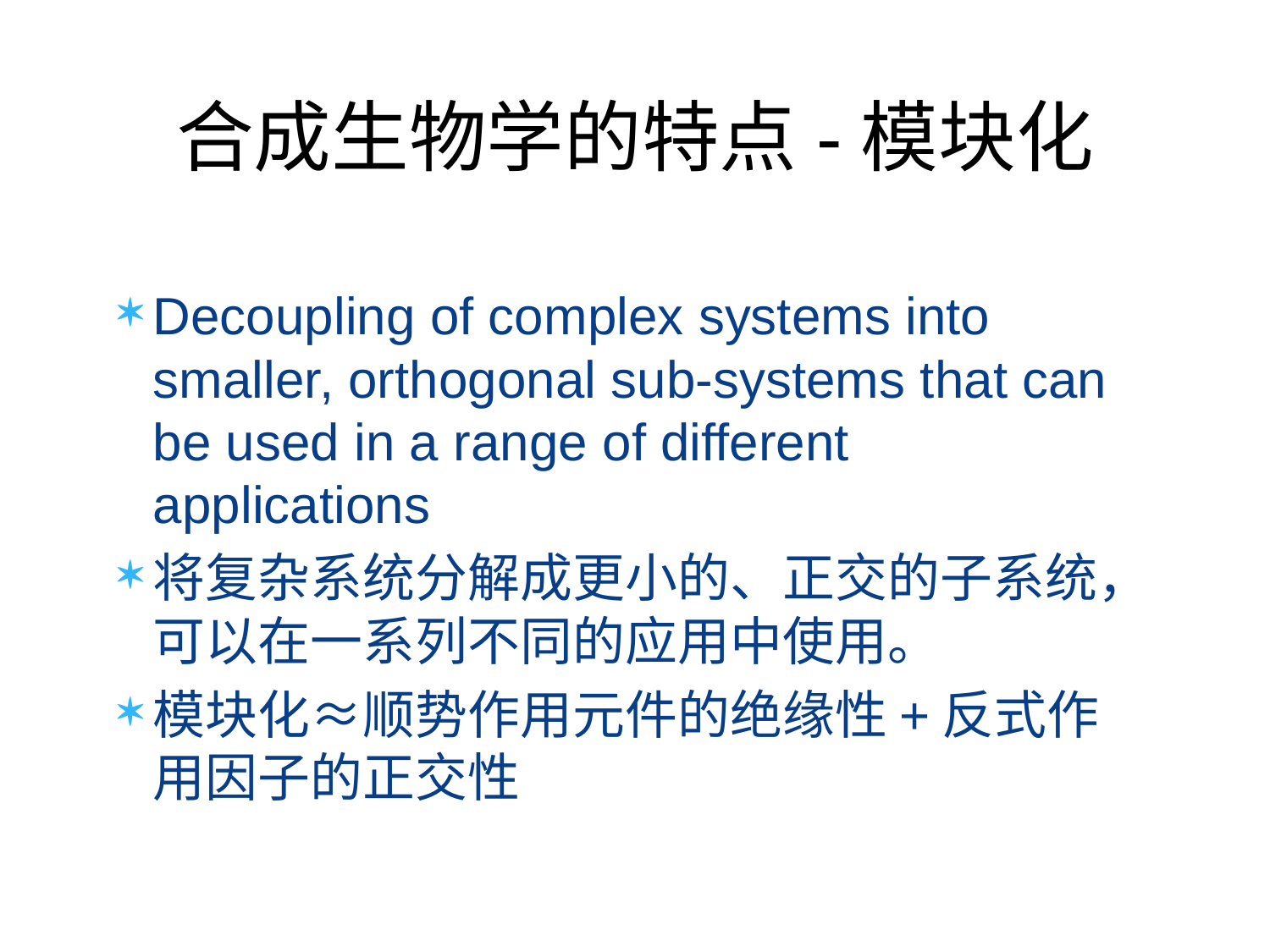

# 合成生物学的特点-模块化
Decoupling of complex systems into smaller, orthogonal sub-systems that can be used in a range of different applications
将复杂系统分解成更小的、正交的子系统，可以在一系列不同的应用中使用。
模块化≈顺势作用元件的绝缘性+反式作用因子的正交性